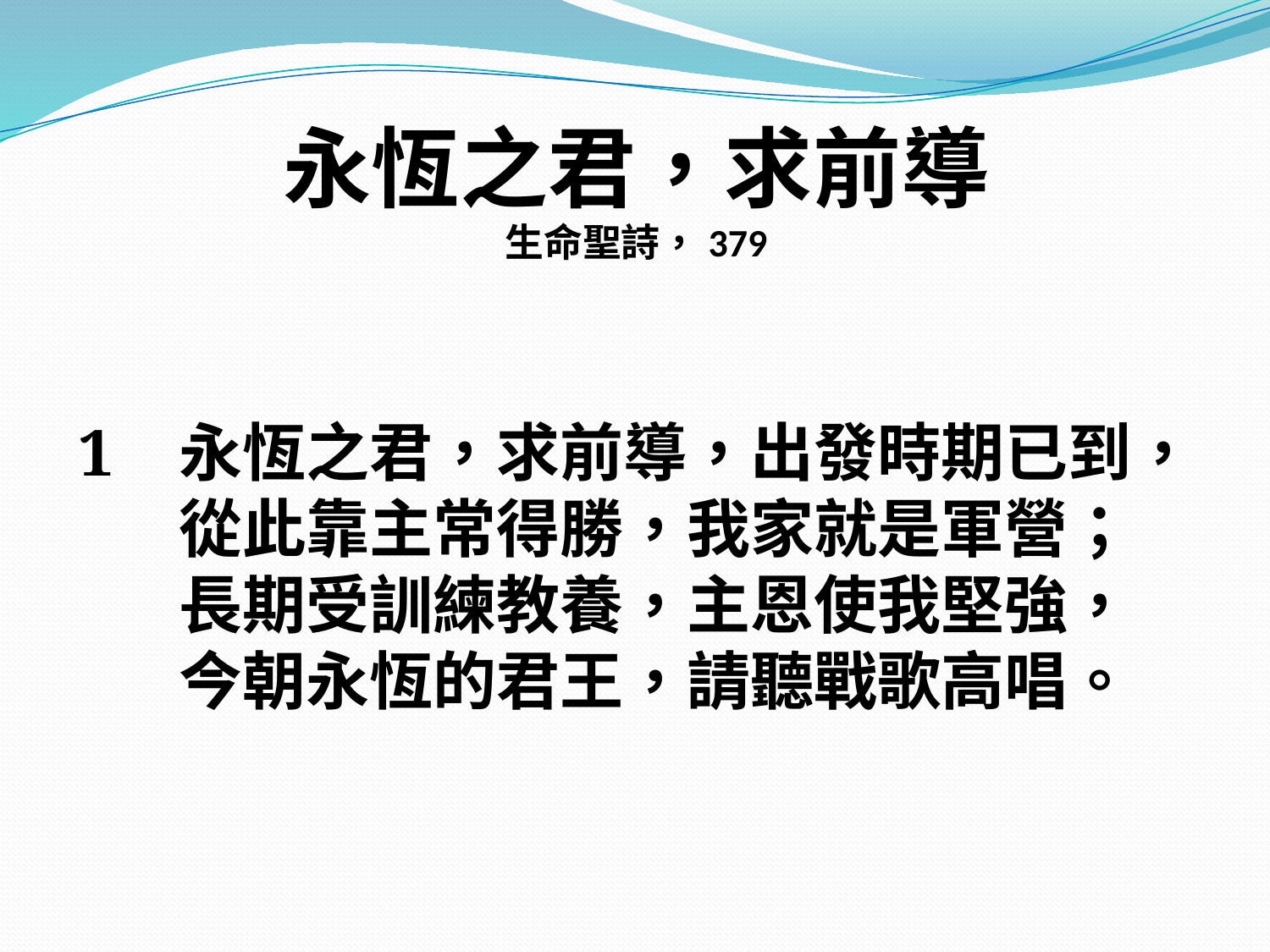

# 永恆之君，求前導 生命聖詩，379
1   永恆之君，求前導，出發時期已到，
從此靠主常得勝，我家就是軍營；
長期受訓練教養，主恩使我堅強，
今朝永恆的君王，請聽戰歌高唱。